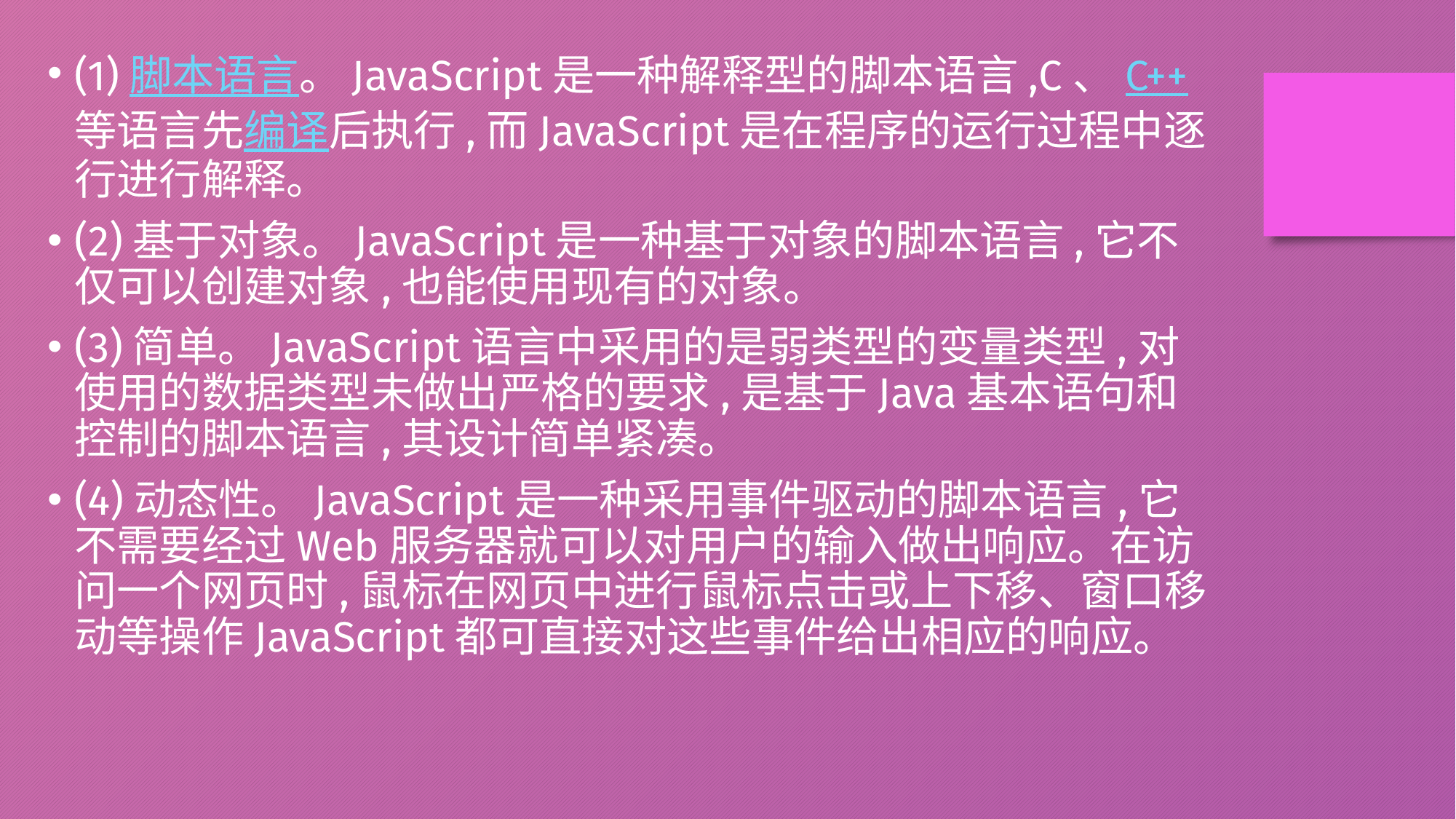

(1)脚本语言。JavaScript是一种解释型的脚本语言,C、C++等语言先编译后执行,而JavaScript是在程序的运行过程中逐行进行解释。
(2)基于对象。JavaScript是一种基于对象的脚本语言,它不仅可以创建对象,也能使用现有的对象。
(3)简单。JavaScript语言中采用的是弱类型的变量类型,对使用的数据类型未做出严格的要求,是基于Java基本语句和控制的脚本语言,其设计简单紧凑。
(4)动态性。JavaScript是一种采用事件驱动的脚本语言,它不需要经过Web服务器就可以对用户的输入做出响应。在访问一个网页时,鼠标在网页中进行鼠标点击或上下移、窗口移动等操作JavaScript都可直接对这些事件给出相应的响应。